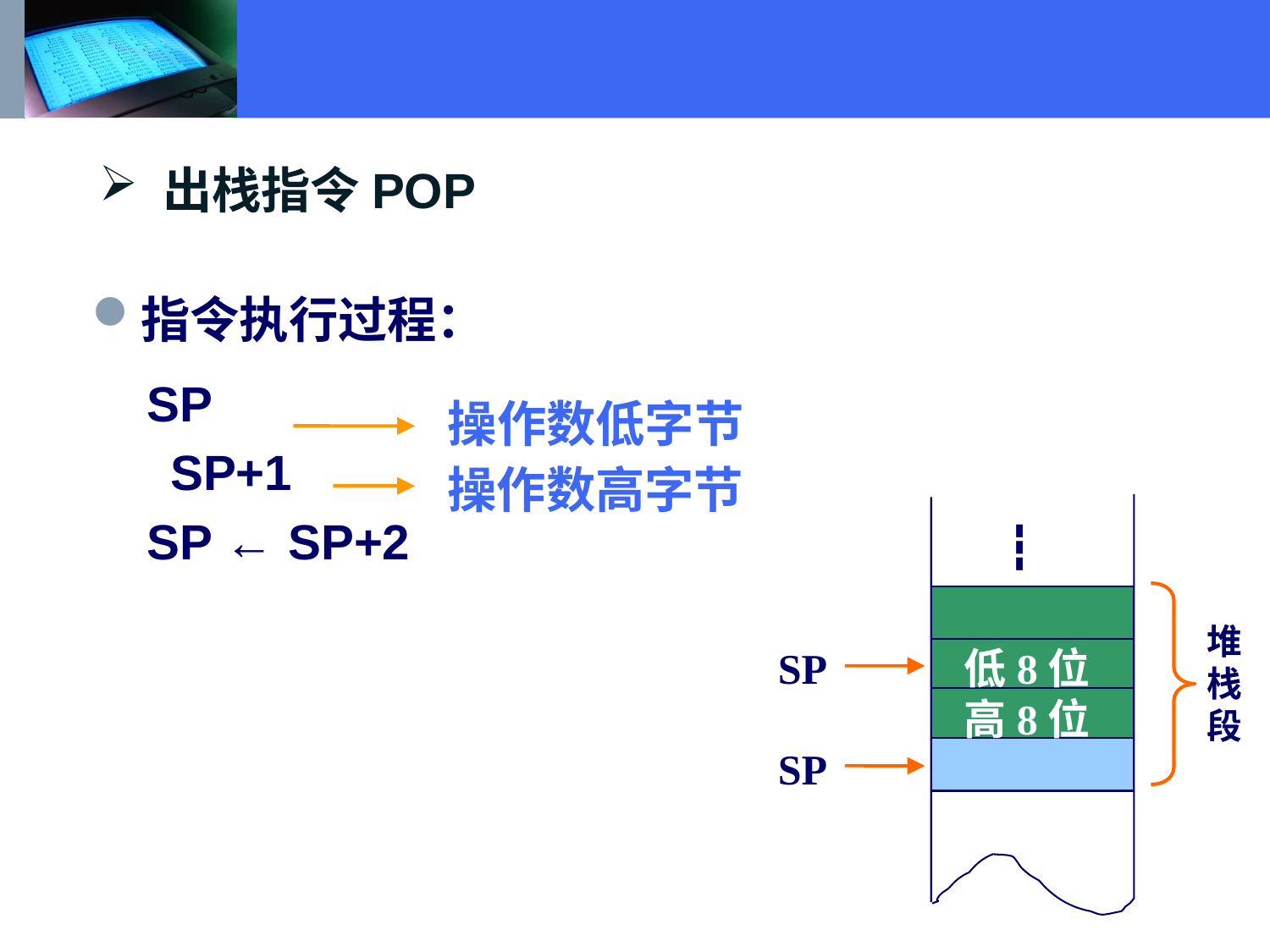

出栈指令POP
指令执行过程：
    SP
     SP+1
    SP ← SP+2
操作数低字节

操作数高字节

┇

堆栈段
SP
低8位

高8位

SP